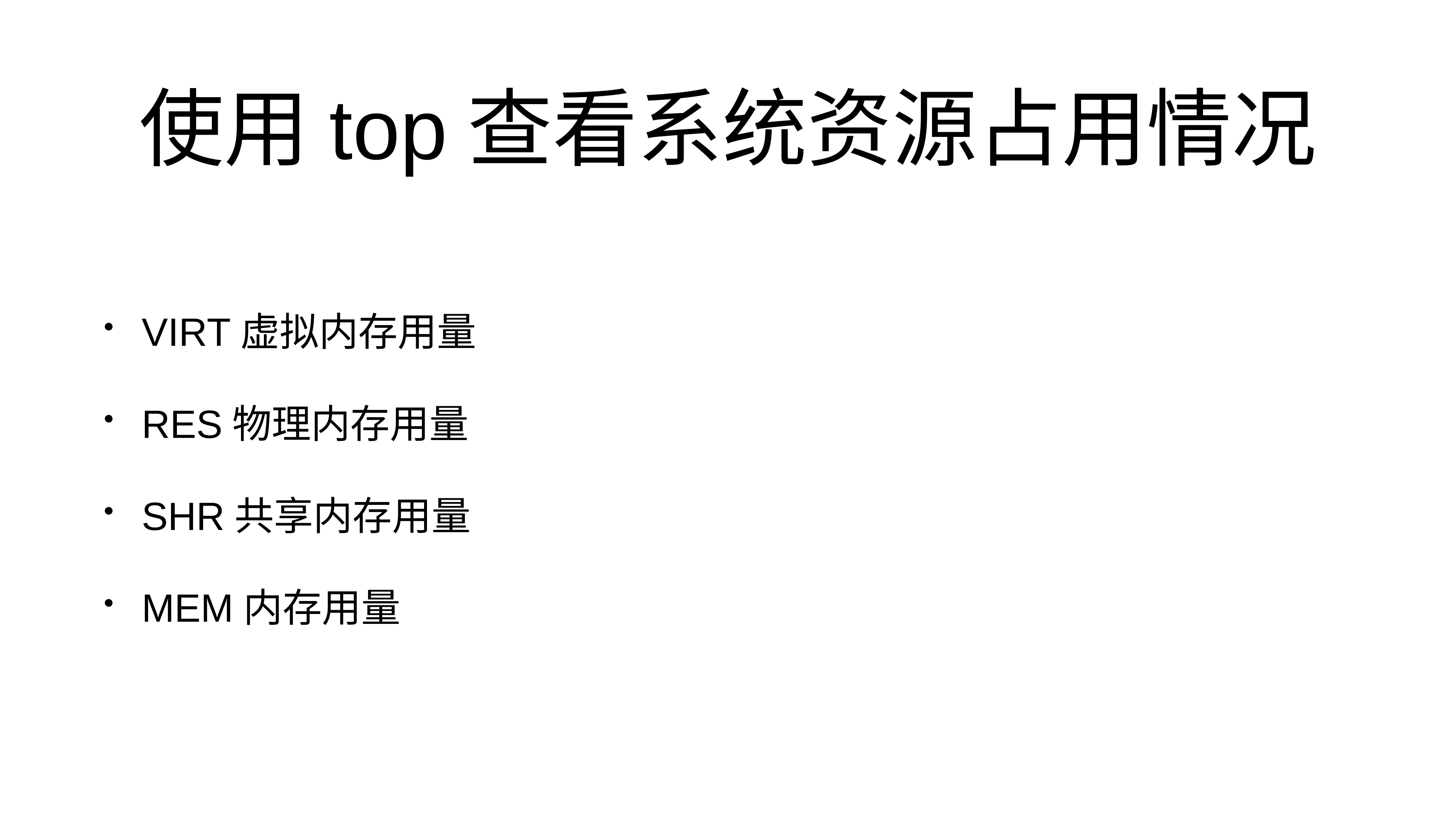

# 使用top查看系统资源占用情况
VIRT虚拟内存用量
RES物理内存用量
SHR共享内存用量
MEM内存用量